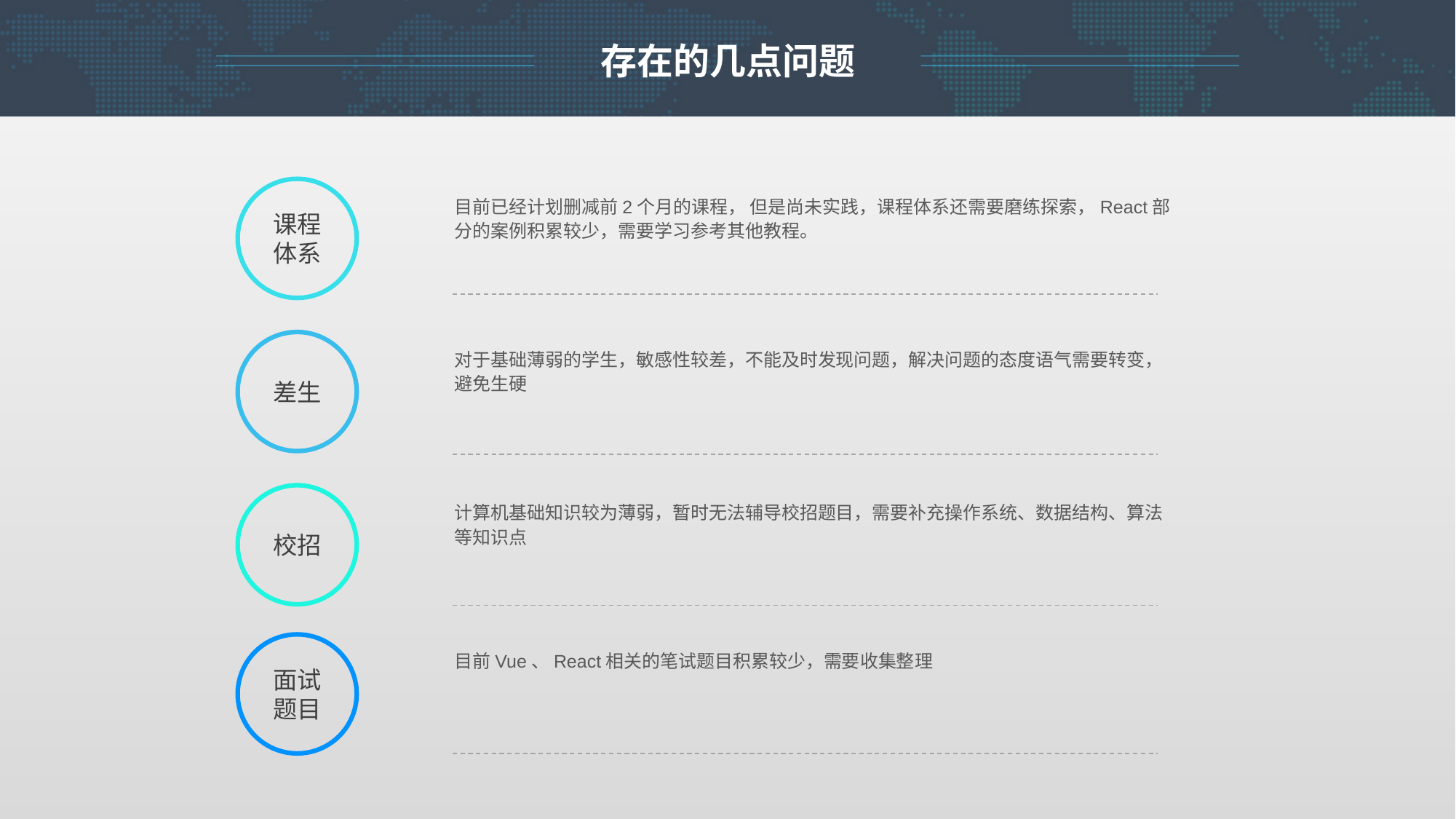

存在的几点问题
课程
体系
目前已经计划删减前2个月的课程， 但是尚未实践，课程体系还需要磨练探索，React部分的案例积累较少，需要学习参考其他教程。
差生
对于基础薄弱的学生，敏感性较差，不能及时发现问题，解决问题的态度语气需要转变，避免生硬
校招
计算机基础知识较为薄弱，暂时无法辅导校招题目，需要补充操作系统、数据结构、算法等知识点
面试
题目
目前Vue、React相关的笔试题目积累较少，需要收集整理